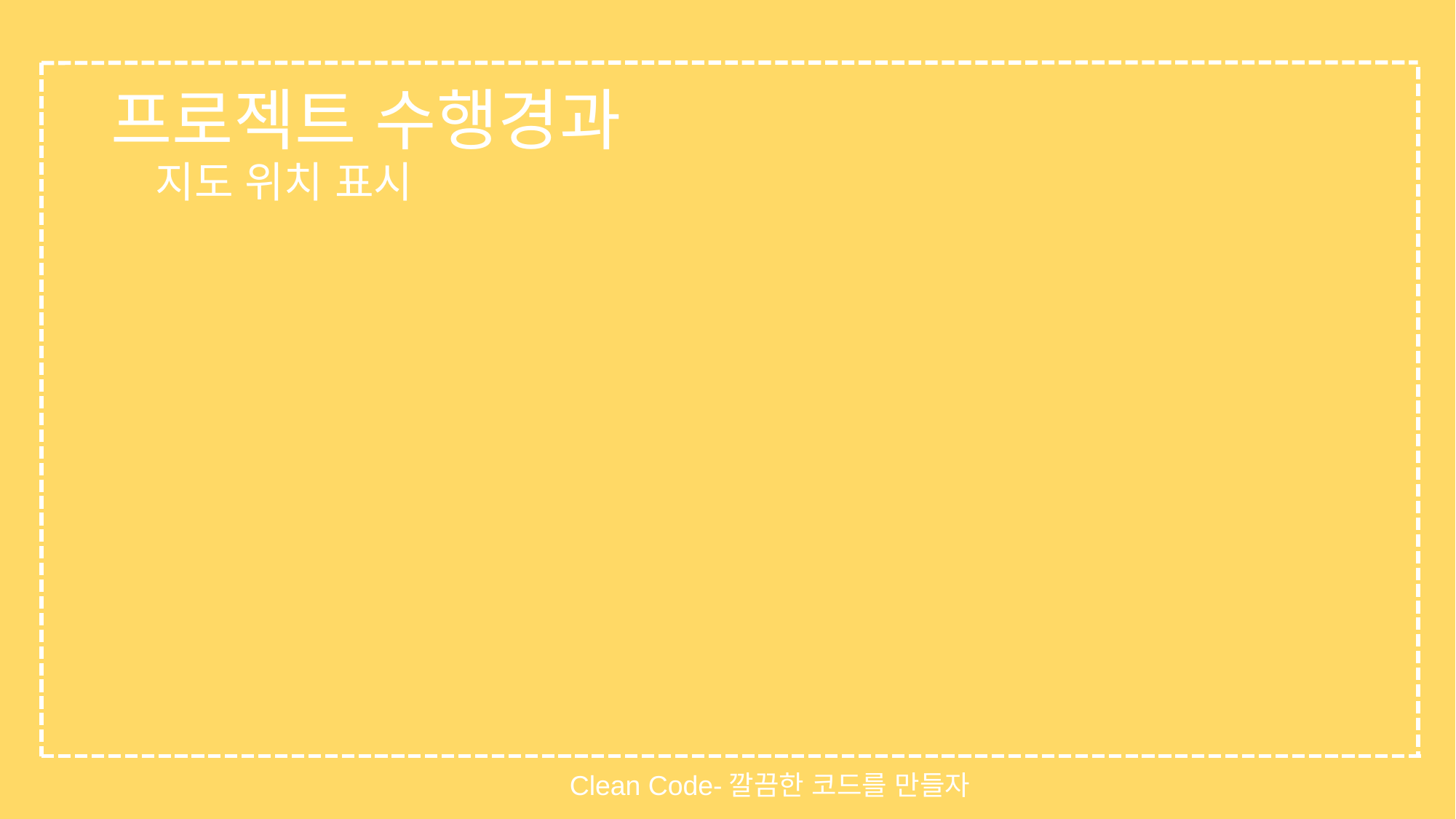

# 프로젝트 수행경과
지도 위치 표시

Clean Code-깔끔한 코드를 만들자